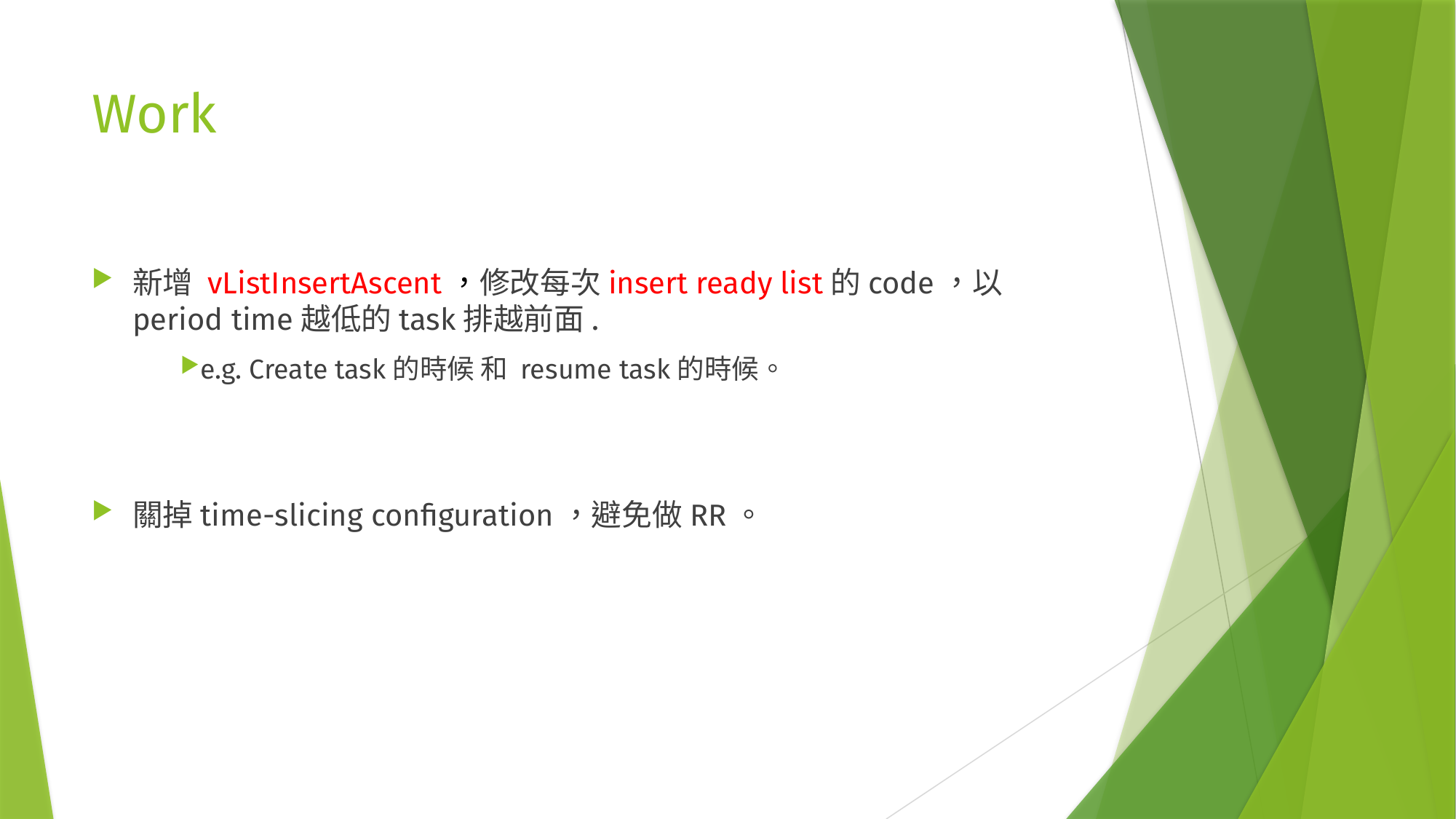

# Work
新增 vListInsertAscent，修改每次insert ready list的code，以period time越低的task排越前面.
e.g. Create task的時候 和 resume task的時候。

關掉time-slicing configuration，避免做RR。